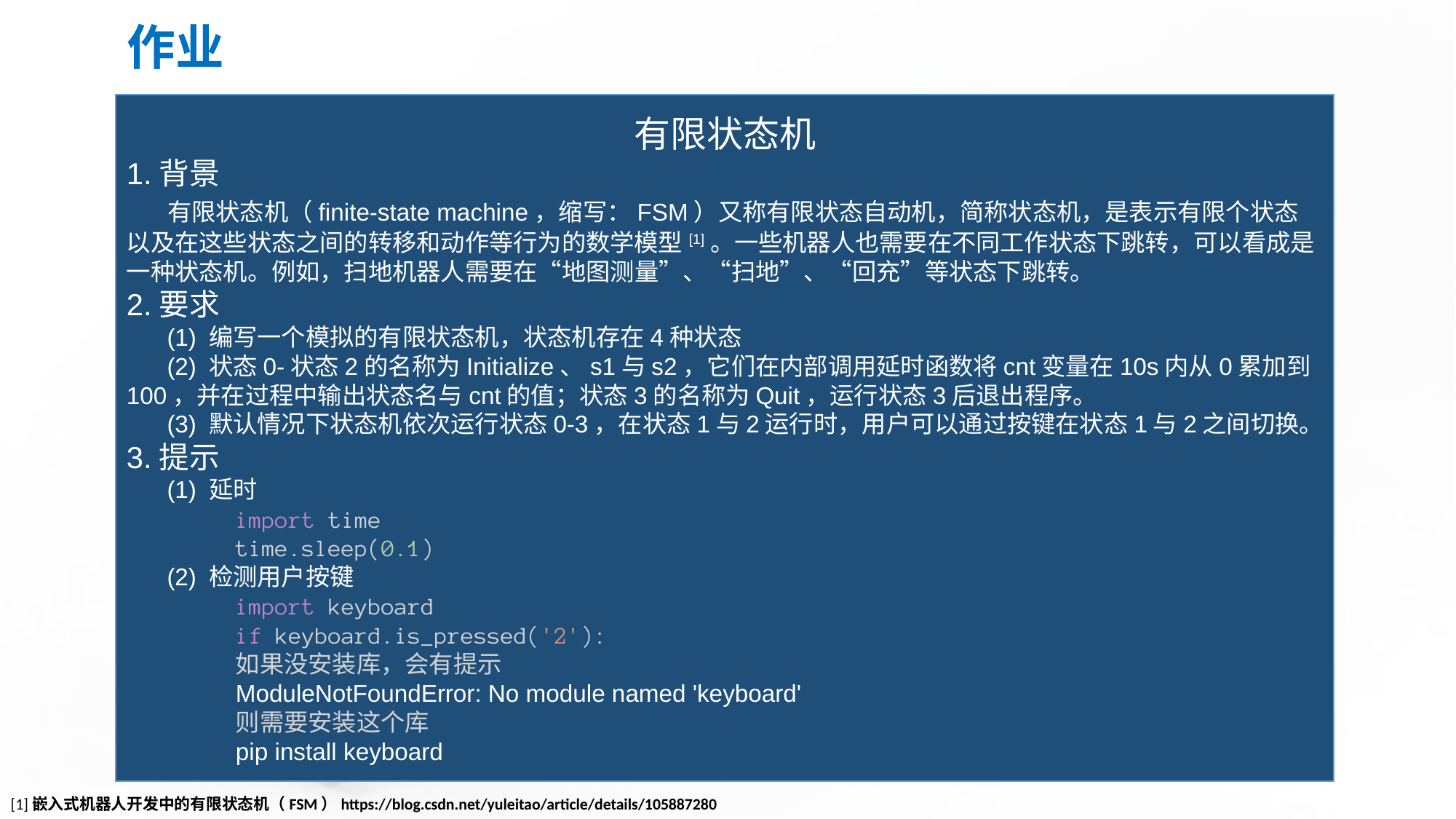

# 作业
有限状态机
1.背景
     有限状态机（finite-state machine，缩写：FSM）又称有限状态自动机，简称状态机，是表示有限个状态以及在这些状态之间的转移和动作等行为的数学模型[1]。一些机器人也需要在不同工作状态下跳转，可以看成是一种状态机。例如，扫地机器人需要在“地图测量”、“扫地”、“回充”等状态下跳转。
2.要求
      (1) 编写一个模拟的有限状态机，状态机存在4种状态
      (2) 状态0-状态2的名称为Initialize、s1与s2，它们在内部调用延时函数将cnt变量在10s内从0累加到100，并在过程中输出状态名与cnt的值；状态3的名称为Quit，运行状态3后退出程序。
      (3) 默认情况下状态机依次运行状态0-3，在状态1与2运行时，用户可以通过按键在状态1与2之间切换。
3.提示
      (1) 延时
	import time
	time.sleep(0.1)
      (2) 检测用户按键
	import keyboard
	if keyboard.is_pressed('2'):
	如果没安装库，会有提示
	ModuleNotFoundError: No module named 'keyboard'
	则需要安装这个库
	pip install keyboard
[1]嵌入式机器人开发中的有限状态机（FSM）https://blog.csdn.net/yuleitao/article/details/105887280